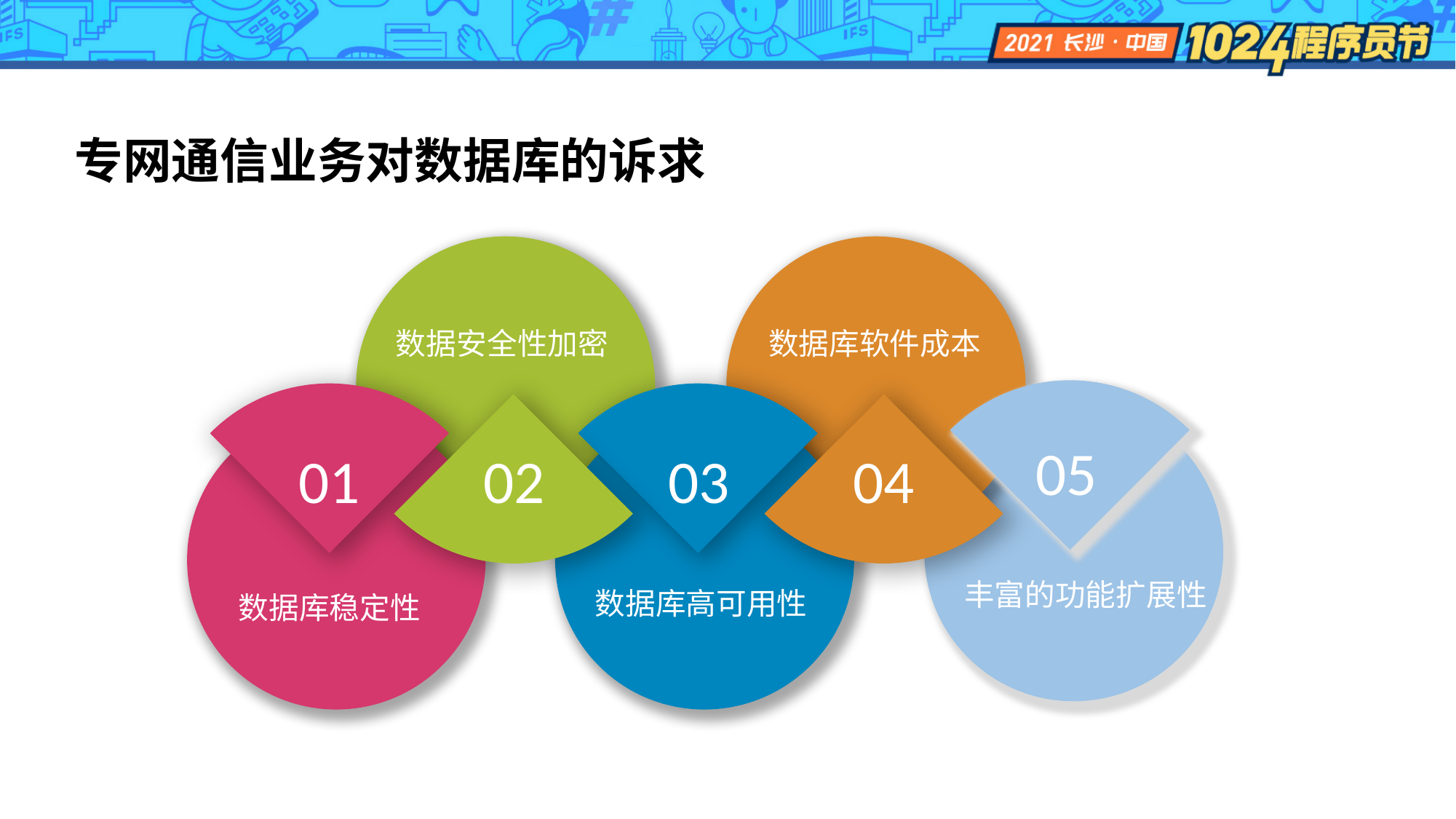

专网通信业务对数据库的诉求

数据安全性加密
数据库软件成本

05
01
02
03
04
丰富的功能扩展性
数据库高可用性
数据库稳定性